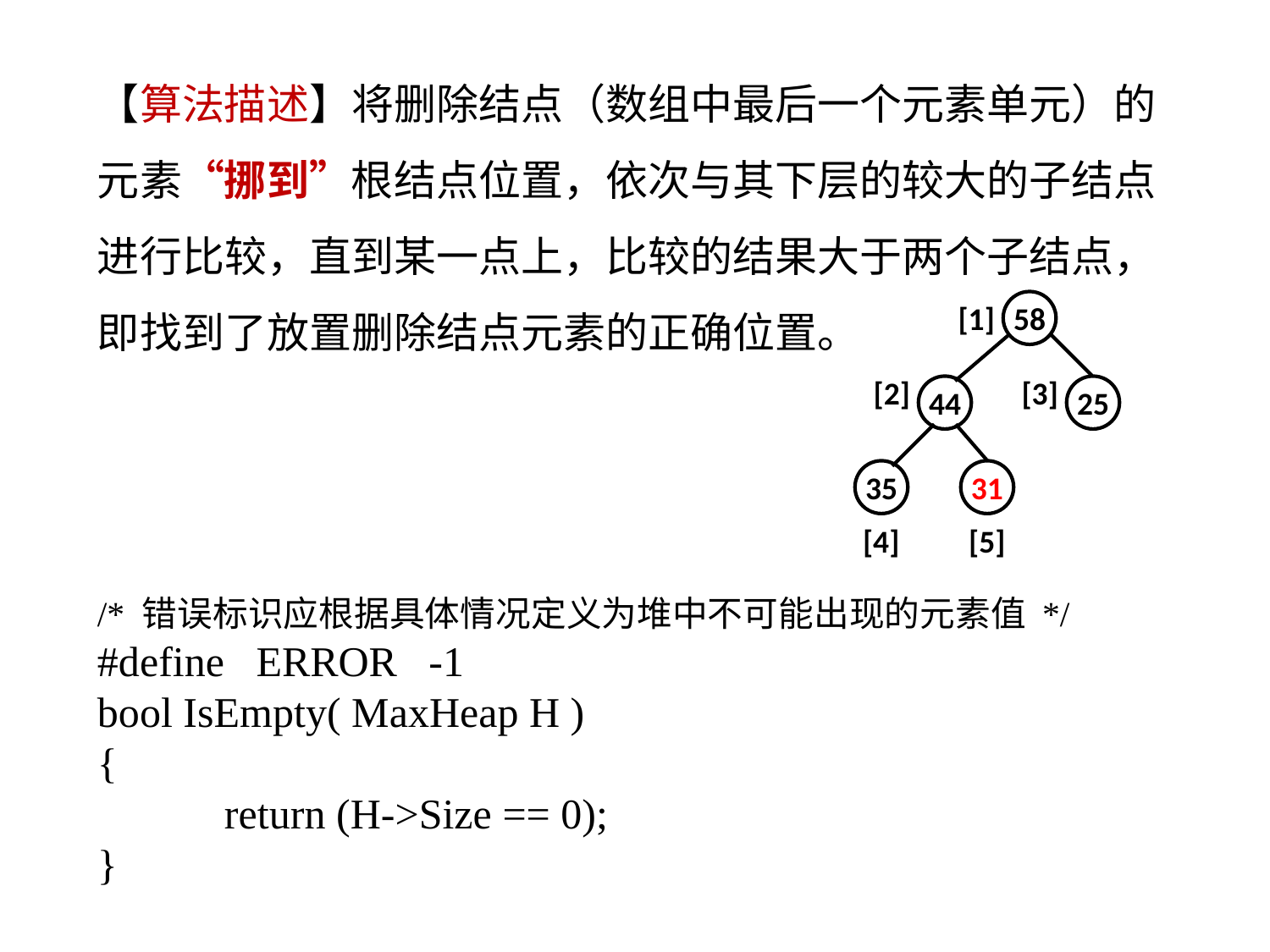

【算法描述】将删除结点（数组中最后一个元素单元）的元素“挪到”根结点位置，依次与其下层的较大的子结点进行比较，直到某一点上，比较的结果大于两个子结点，即找到了放置删除结点元素的正确位置。
58
[1]

[2]
44
[3]
25

35
31
[4]
[5]
/* 错误标识应根据具体情况定义为堆中不可能出现的元素值 */
#define   ERROR   -1
bool IsEmpty( MaxHeap H )
{
	return (H->Size == 0);
}